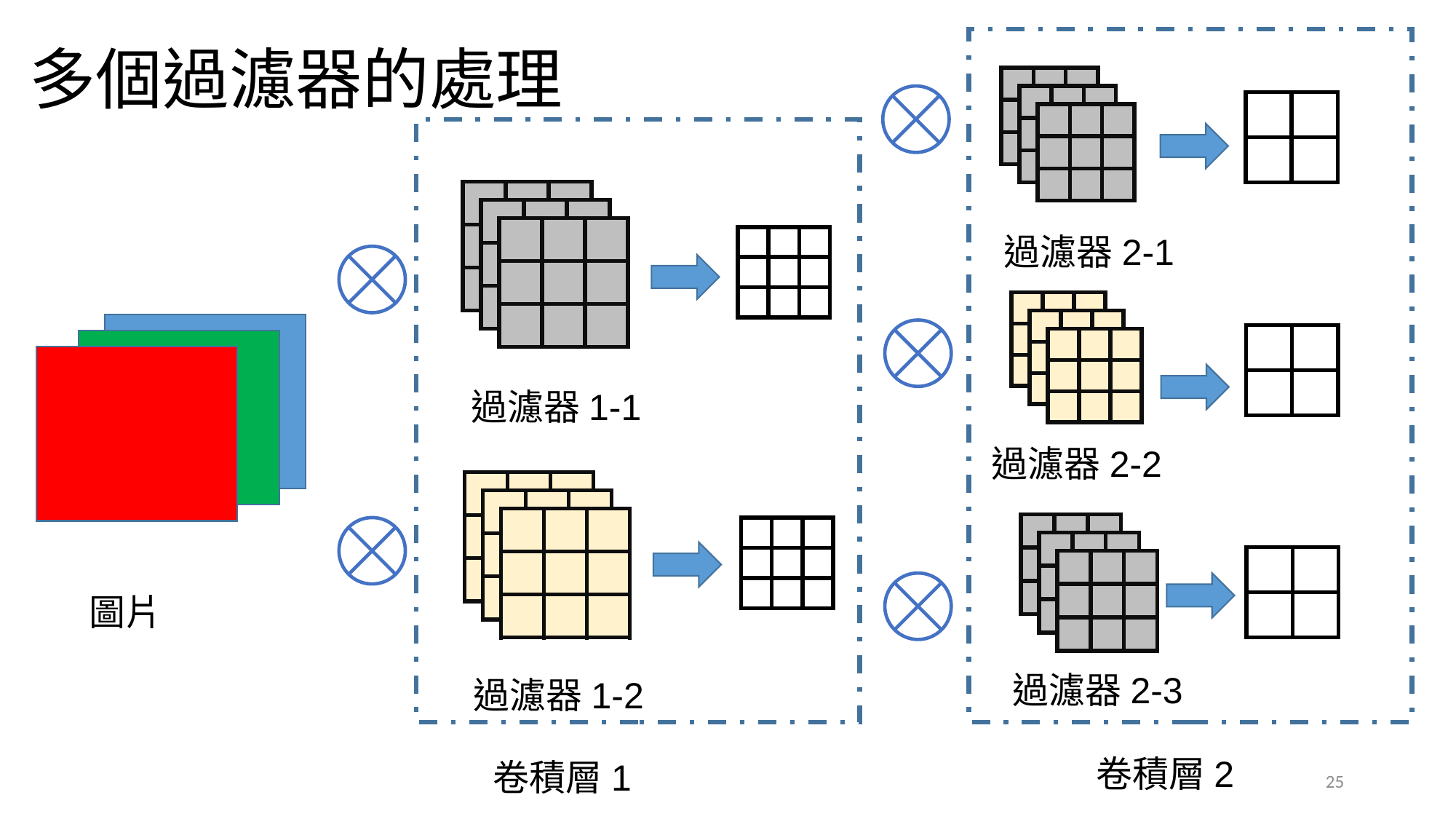

# 多個過濾器的處理

|  |  |  |
| --- | --- | --- |
|  |  |  |
|  |  |  |
|  |  |  |
| --- | --- | --- |
|  |  |  |
|  |  |  |

|  |  |
| --- | --- |
|  |  |
|  |  |  |
| --- | --- | --- |
|  |  |  |
|  |  |  |

|  |  |  |
| --- | --- | --- |
|  |  |  |
|  |  |  |
|  |  |  |
| --- | --- | --- |
|  |  |  |
|  |  |  |
|  |  |  |
| --- | --- | --- |
|  |  |  |
|  |  |  |
過濾器2-1
|  |  |  |
| --- | --- | --- |
|  |  |  |
|  |  |  |

|  |  |  |
| --- | --- | --- |
|  |  |  |
|  |  |  |
|  |  |  |
| --- | --- | --- |
|  |  |  |
|  |  |  |

|  |  |
| --- | --- |
|  |  |
|  |  |  |
| --- | --- | --- |
|  |  |  |
|  |  |  |

過濾器1-1
過濾器2-2
|  |  |  |
| --- | --- | --- |
|  |  |  |
|  |  |  |
|  |  |  |
| --- | --- | --- |
|  |  |  |
|  |  |  |
|  |  |  |
| --- | --- | --- |
|  |  |  |
|  |  |  |
|  |  |  |
| --- | --- | --- |
|  |  |  |
|  |  |  |

|  |  |  |
| --- | --- | --- |
|  |  |  |
|  |  |  |
|  |  |  |
| --- | --- | --- |
|  |  |  |
|  |  |  |

|  |  |
| --- | --- |
|  |  |
|  |  |  |
| --- | --- | --- |
|  |  |  |
|  |  |  |

圖片
過濾器2-3
過濾器1-2
卷積層2
卷積層1
25